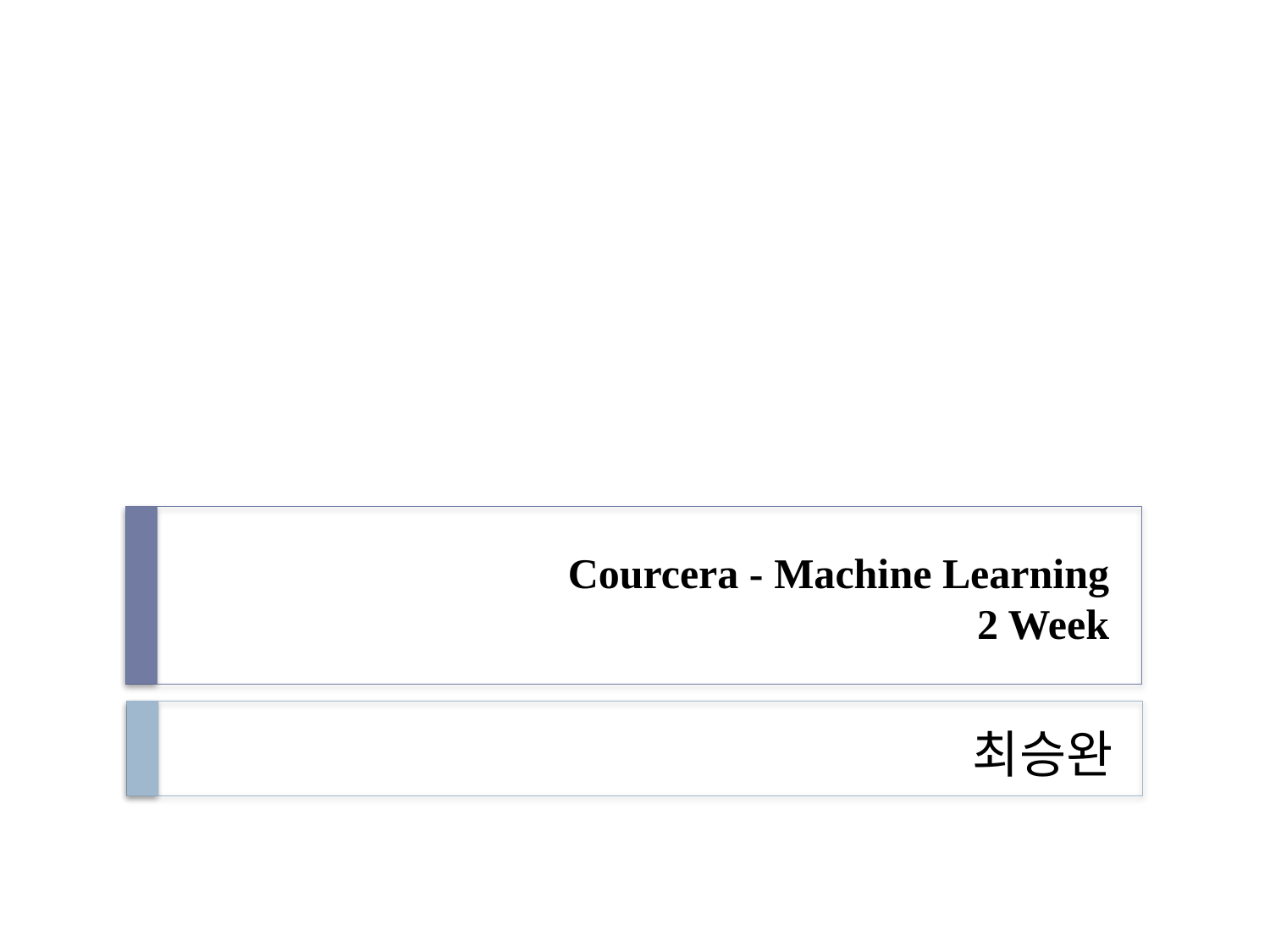

# Courcera - Machine Learning 2 Week
최승완